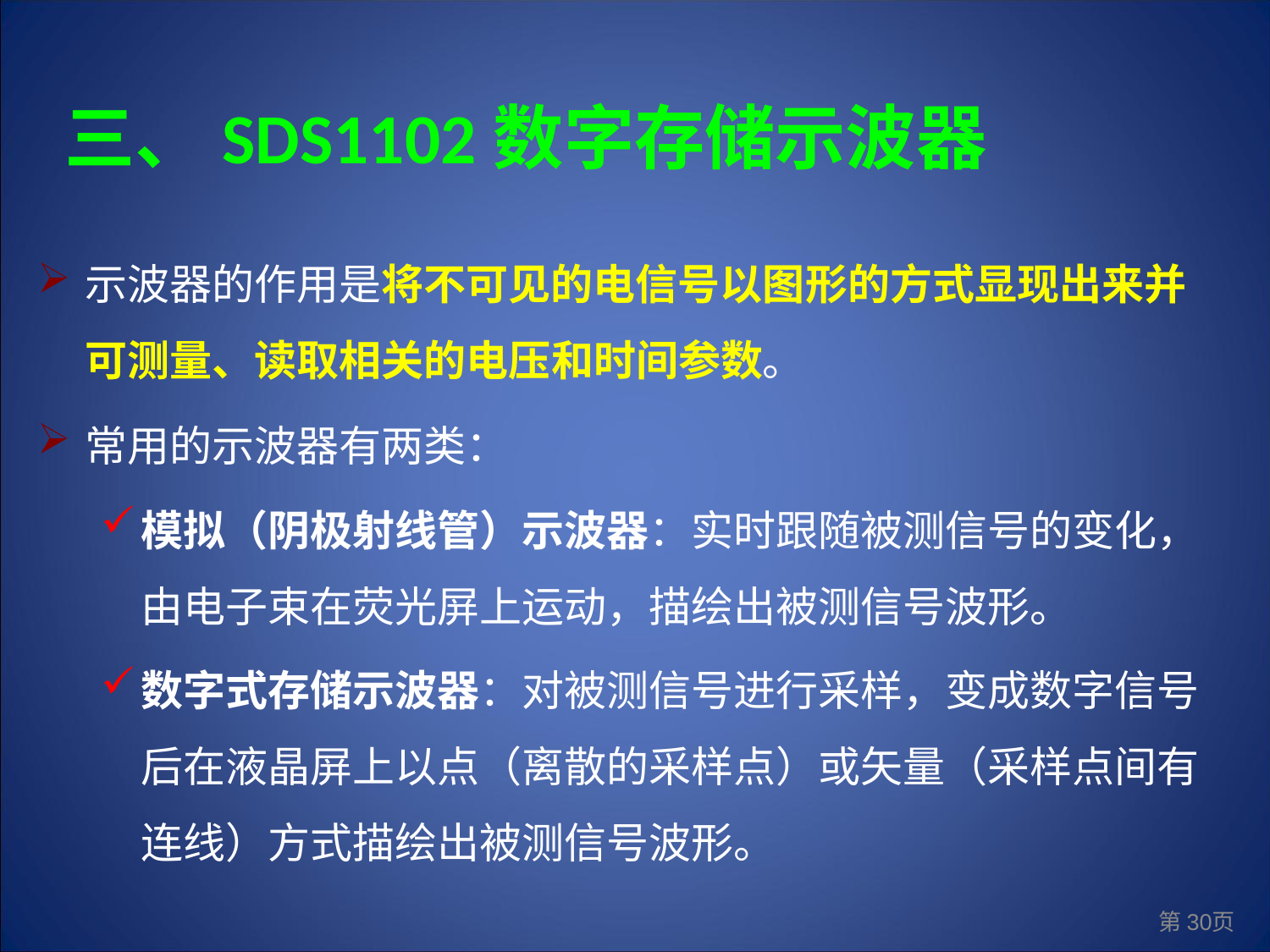

三、SDS1102数字存储示波器
示波器的作用是将不可见的电信号以图形的方式显现出来并可测量、读取相关的电压和时间参数。
常用的示波器有两类：
模拟（阴极射线管）示波器：实时跟随被测信号的变化，由电子束在荧光屏上运动，描绘出被测信号波形。
数字式存储示波器：对被测信号进行采样，变成数字信号后在液晶屏上以点（离散的采样点）或矢量（采样点间有连线）方式描绘出被测信号波形。